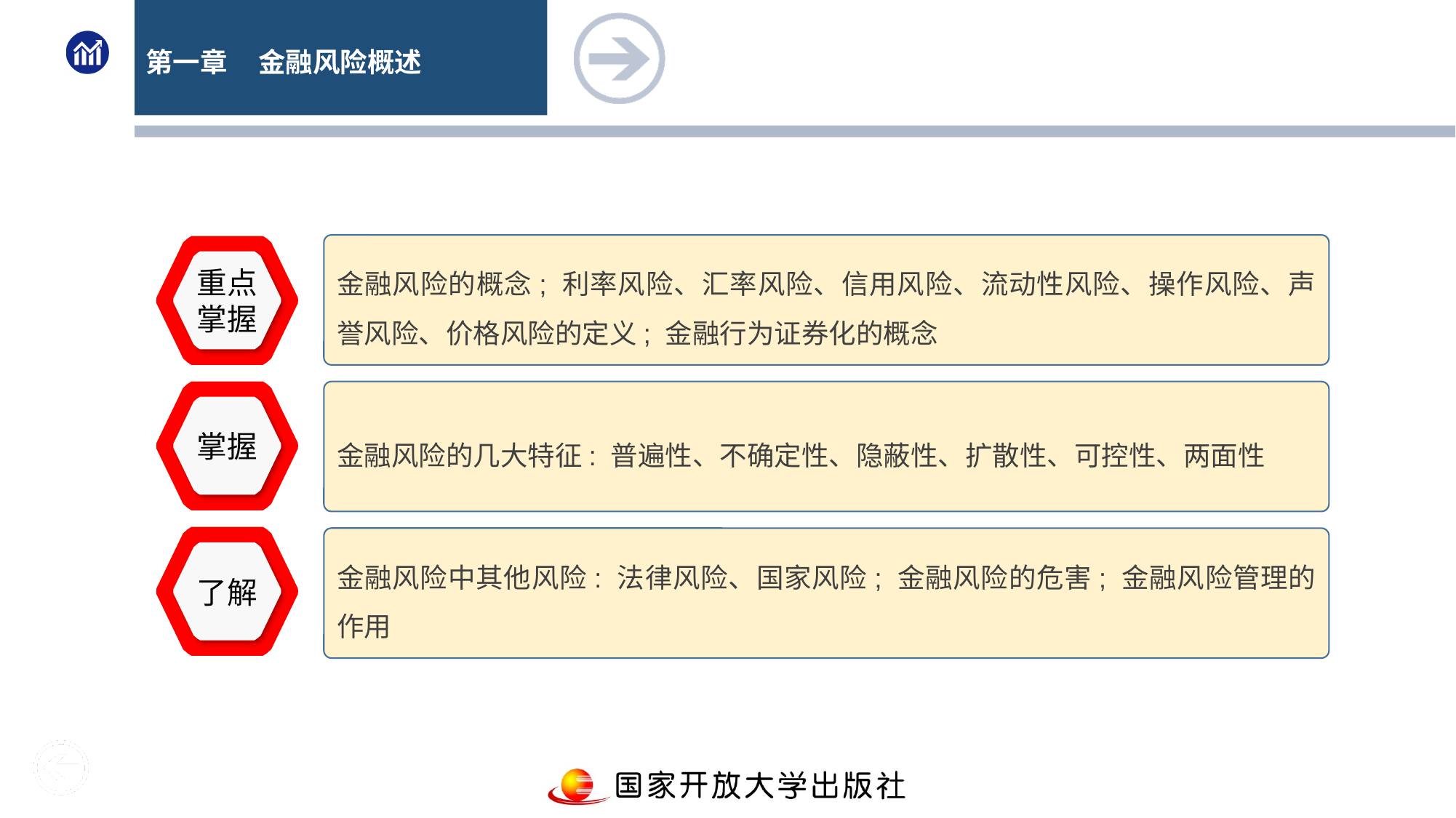

第一章     金融风险概述
金融风险的概念; 利率风险、汇率风险、信用风险、流动性风险、操作风险、声誉风险、价格风险的定义; 金融行为证券化的概念

重点掌握

掌握
金融风险的几大特征: 普遍性、不确定性、隐蔽性、扩散性、可控性、两面性

了解
金融风险中其他风险: 法律风险、国家风险; 金融风险的危害; 金融风险管理的作用